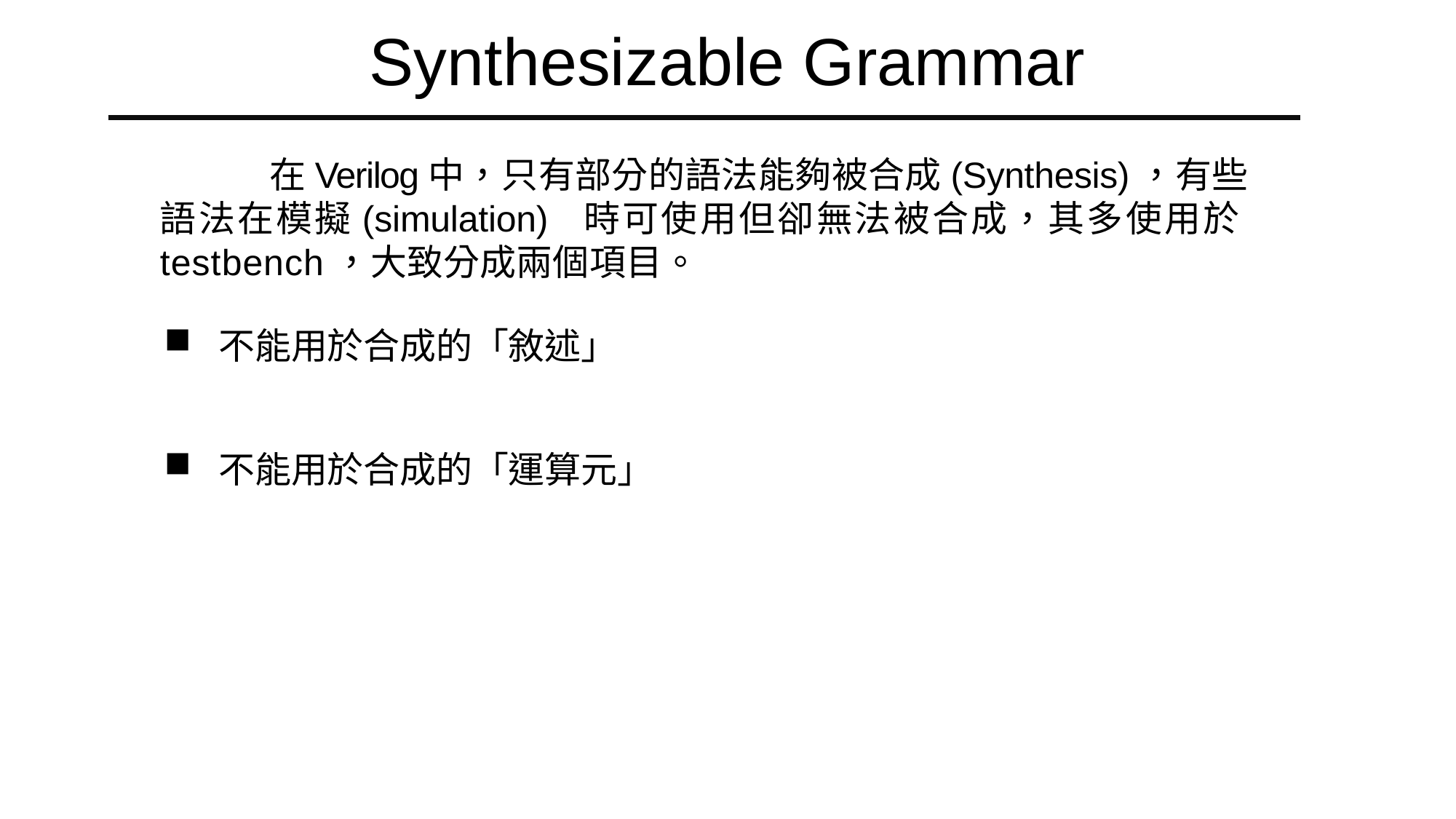

Synthesizable Grammar
	在Verilog中，只有部分的語法能夠被合成(Synthesis)，有些語法在模擬(simulation)  時可使用但卻無法被合成，其多使用於testbench，大致分成兩個項目。
不能用於合成的「敘述」

不能用於合成的「運算元」